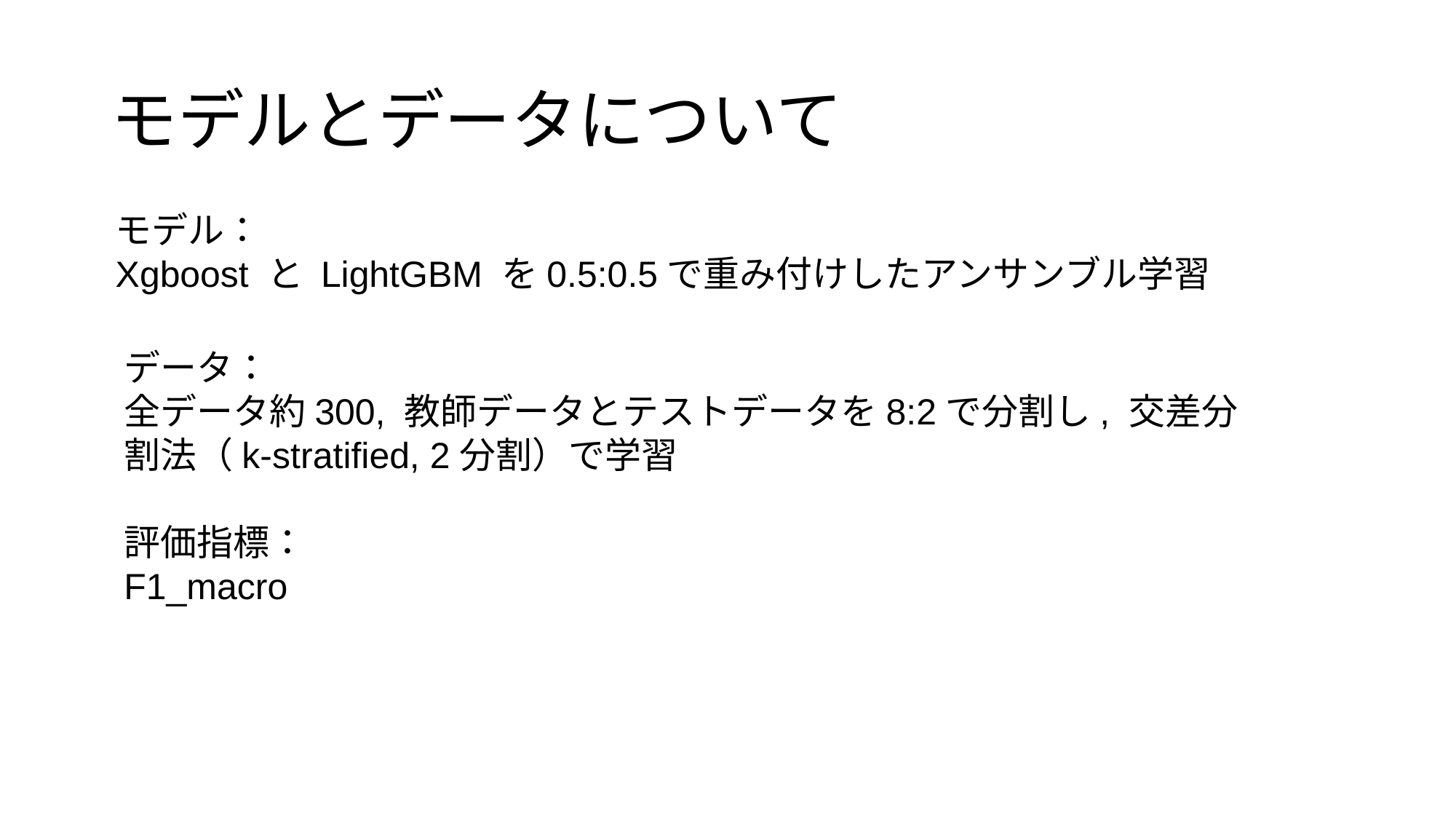

# モデルとデータについて
モデル：
Xgboost と LightGBM を0.5:0.5で重み付けしたアンサンブル学習
データ：
全データ約300, 教師データとテストデータを8:2で分割し, 交差分割法（k-stratified, 2分割）で学習

評価指標：
F1_macro